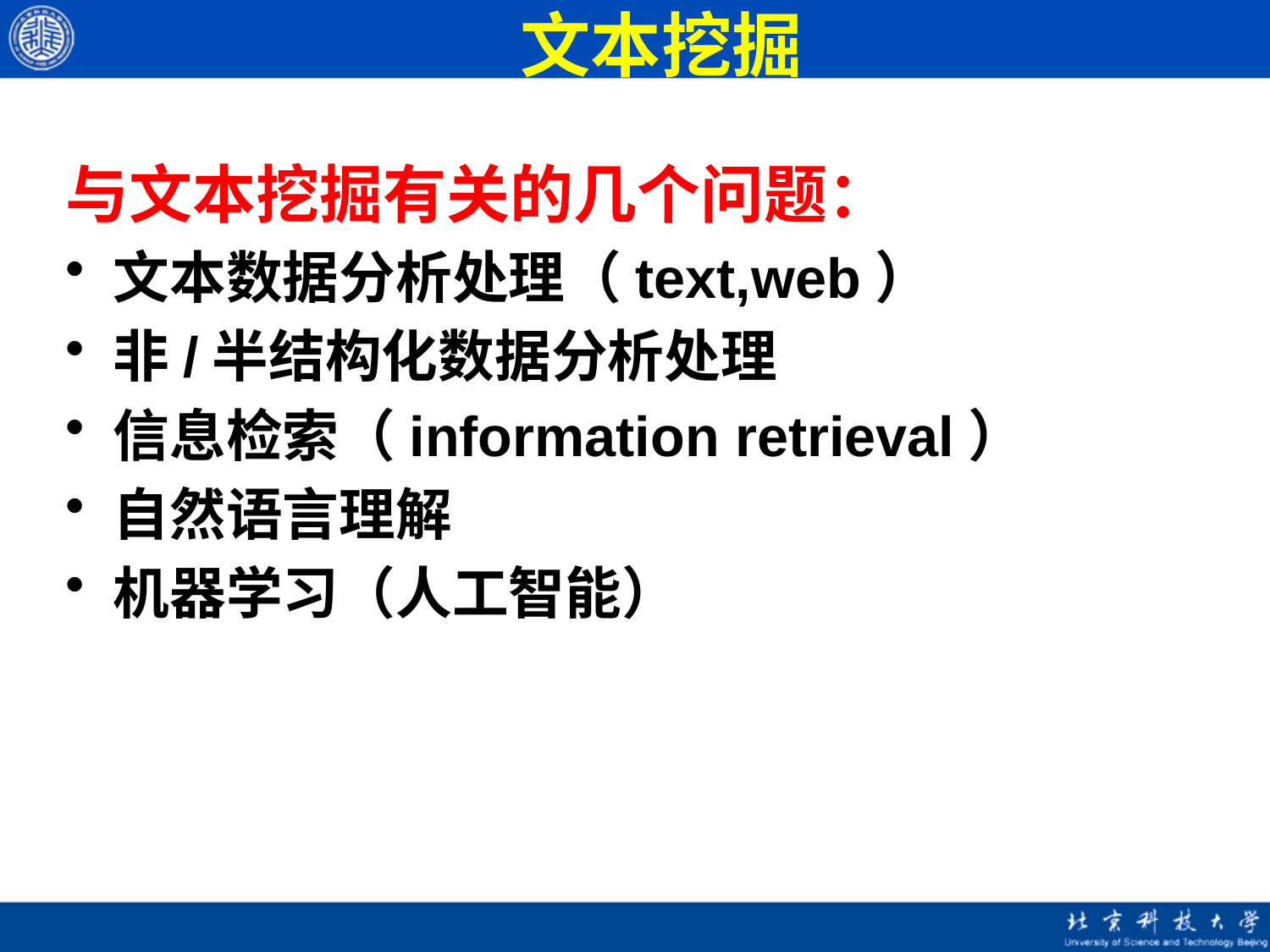

# 文本挖掘
与文本挖掘有关的几个问题：
文本数据分析处理（text,web）
非/半结构化数据分析处理
信息检索（information retrieval）
自然语言理解
机器学习（人工智能）

3